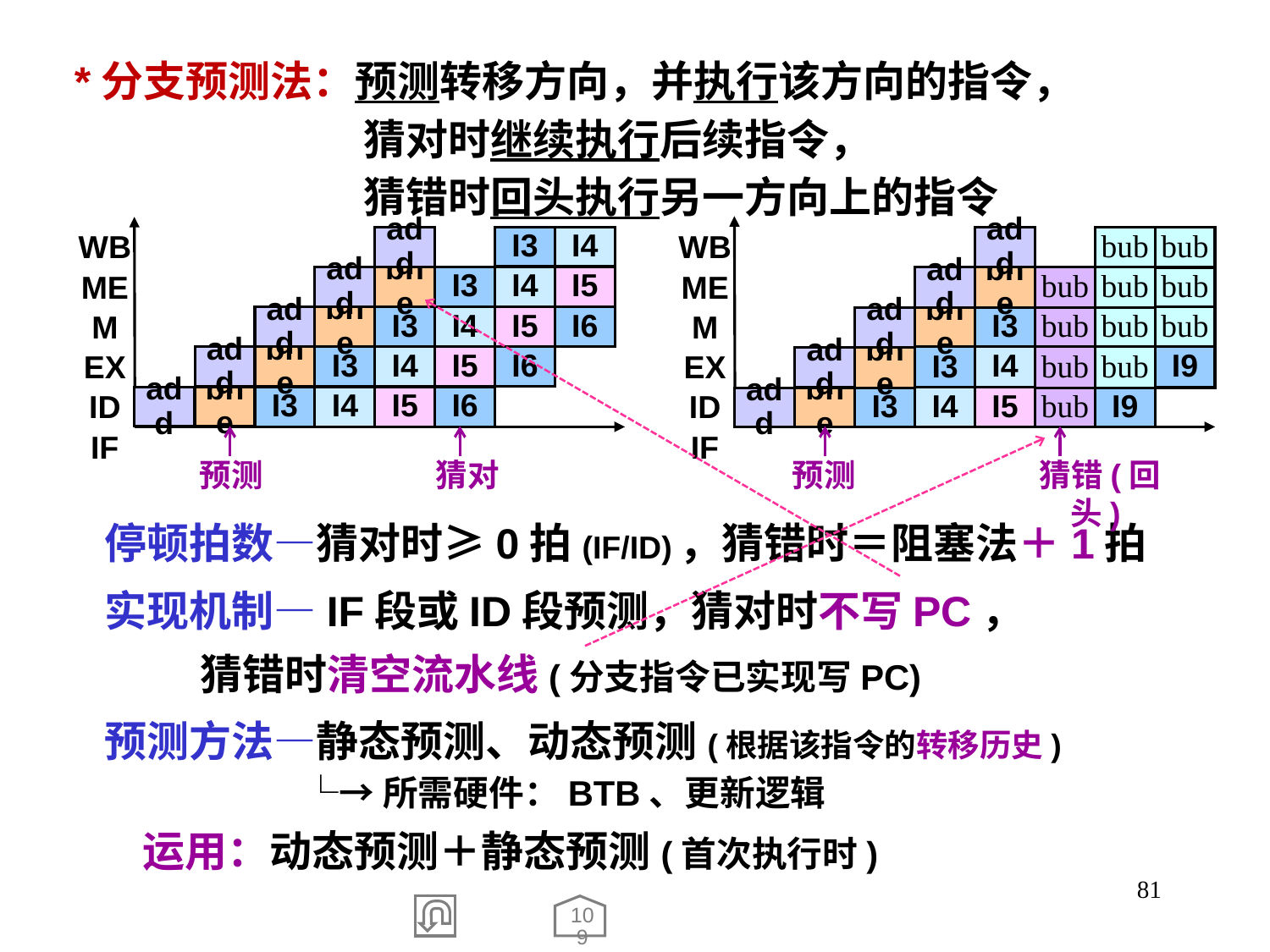

*分支预测法：预测转移方向，并执行该方向的指令，
                                 猜对时继续执行后续指令，
                                 猜错时回头执行另一方向上的指令
WB
MEM
EX
ID
IF
add
bub
bub
add
bub
bub
bub
bne
bub
add
I3
bub
bub
bne
I4
I9
bne
I3
bub
bub
add
bne
I3
I4
I5
I9
add
bub
预测
猜错(回头)
WB
MEM
EX
ID
IF
add
I3
I4
add
I3
I4
I5
bne
add
I3
I4
I5
I6
bne
add
bne
I3
I4
I5
I6
bne
I3
I4
I5
I6
add
预测
猜对
      停顿拍数—猜对时≥0拍(IF/ID)，猜错时＝阻塞法＋1拍
      实现机制—IF段或ID段预测，猜对时不写PC，
                猜错时清空流水线(分支指令已实现写PC)
      预测方法—静态预测、动态预测(根据该指令的转移历史)
                                  └→所需硬件：BTB、更新逻辑
          运用：动态预测＋静态预测(首次执行时)
81

109